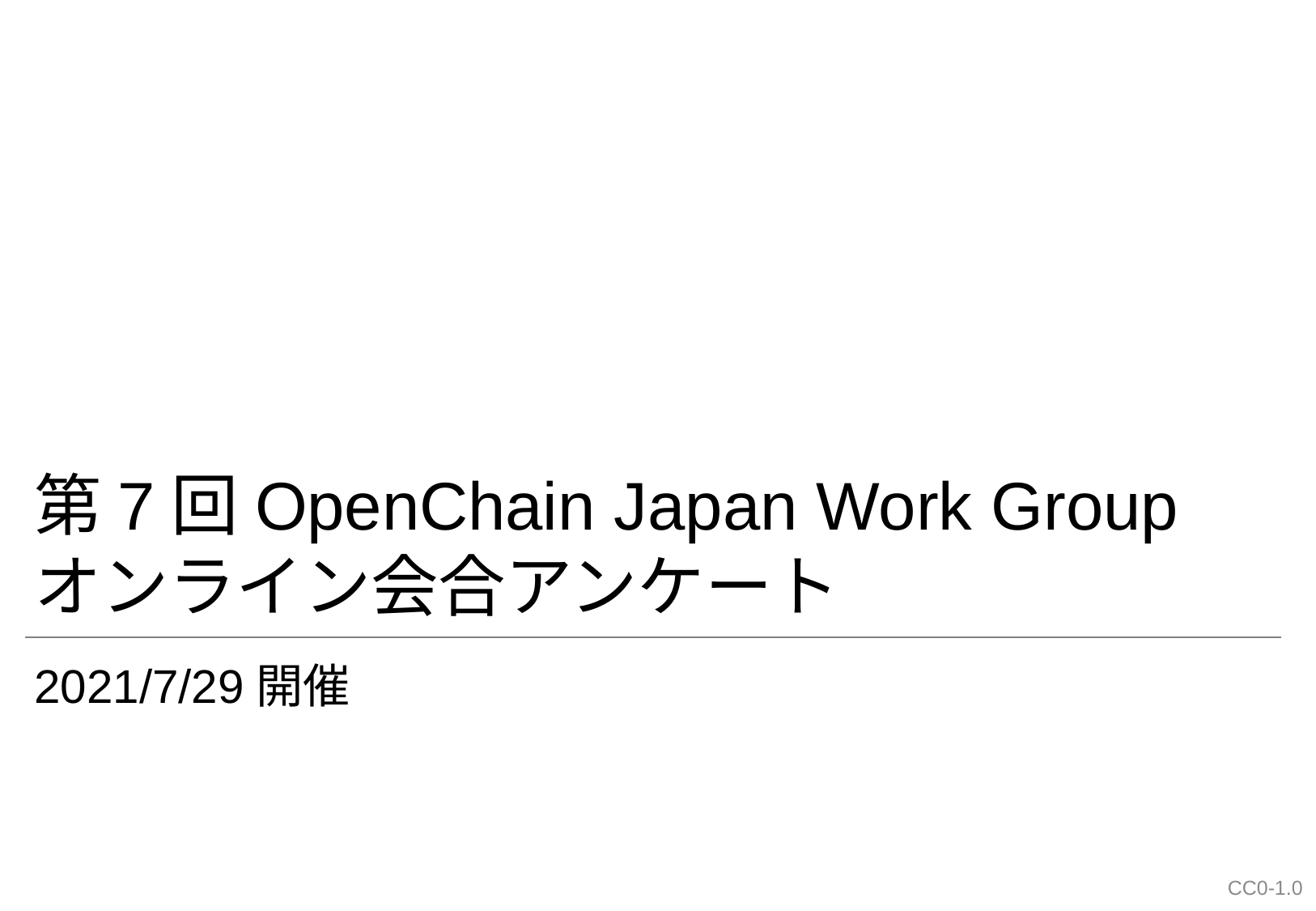

# 第7回OpenChain Japan Work Group オンライン会合アンケート
2021/7/29開催
CC0-1.0